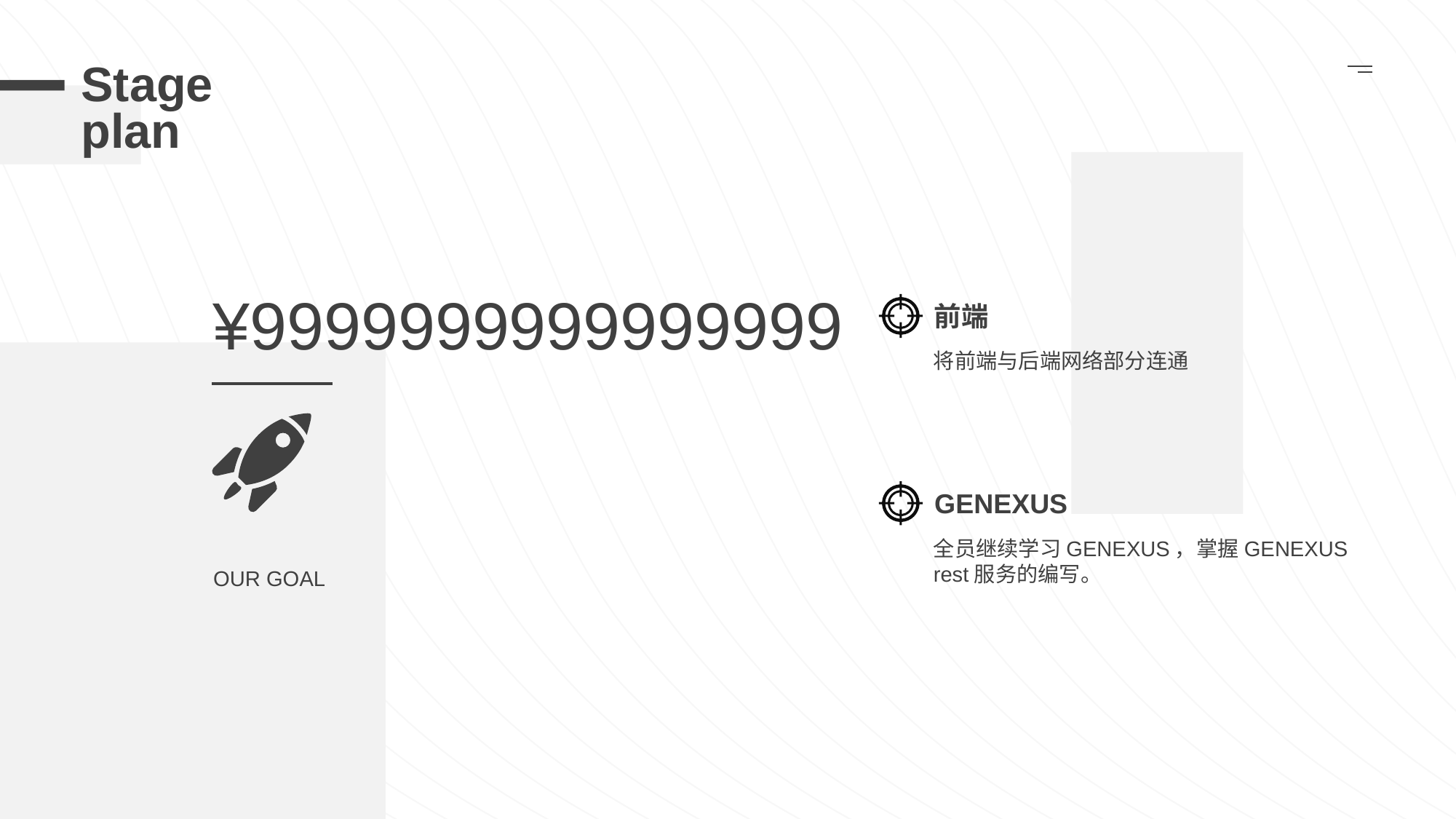

# Stage plan

¥9999999999999999
前端

将前端与后端网络部分连通

GENEXUS

全员继续学习GENEXUS，掌握GENEXUS rest服务的编写。
OUR GOAL